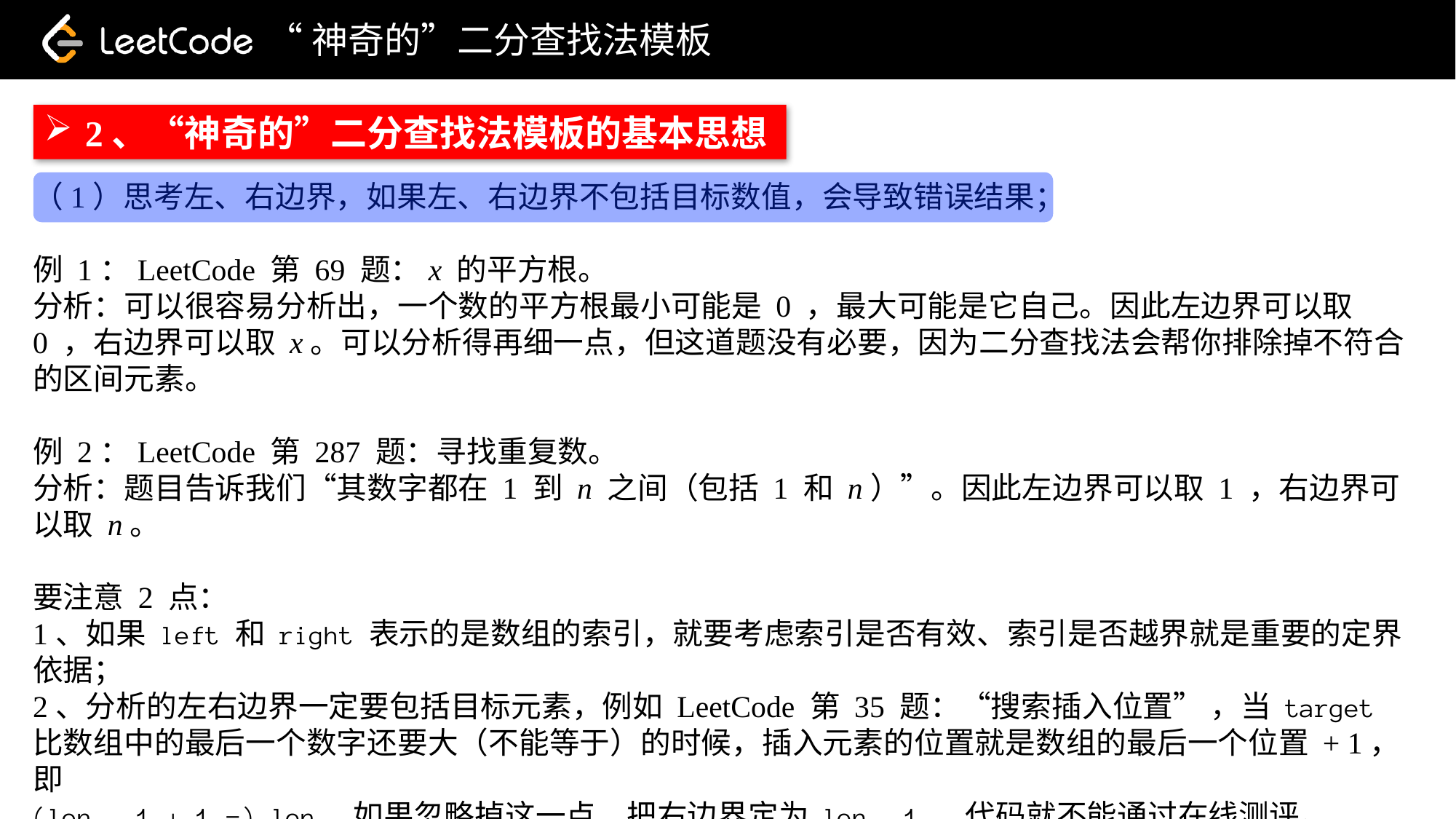

“神奇的”二分查找法模板
2、“神奇的”二分查找法模板的基本思想
（1）思考左、右边界，如果左、右边界不包括目标数值，会导致错误结果；

例 1：LeetCode 第 69 题：x 的平方根。
分析：可以很容易分析出，一个数的平方根最小可能是 0 ，最大可能是它自己。因此左边界可以取 0 ，右边界可以取 x。可以分析得再细一点，但这道题没有必要，因为二分查找法会帮你排除掉不符合的区间元素。

例 2：LeetCode 第 287 题：寻找重复数。
分析：题目告诉我们“其数字都在 1 到 n 之间（包括 1 和 n）”。因此左边界可以取 1 ，右边界可以取 n。

要注意 2 点：
1、如果 left 和 right 表示的是数组的索引，就要考虑索引是否有效、索引是否越界就是重要的定界依据；
2、分析的左右边界一定要包括目标元素，例如 LeetCode 第 35 题：“搜索插入位置” ，当 target  比数组中的最后一个数字还要大（不能等于）的时候，插入元素的位置就是数组的最后一个位置 + 1，即
(len - 1 + 1 =) len，如果忽略掉这一点，把右边界定为 len - 1 ，代码就不能通过在线测评。